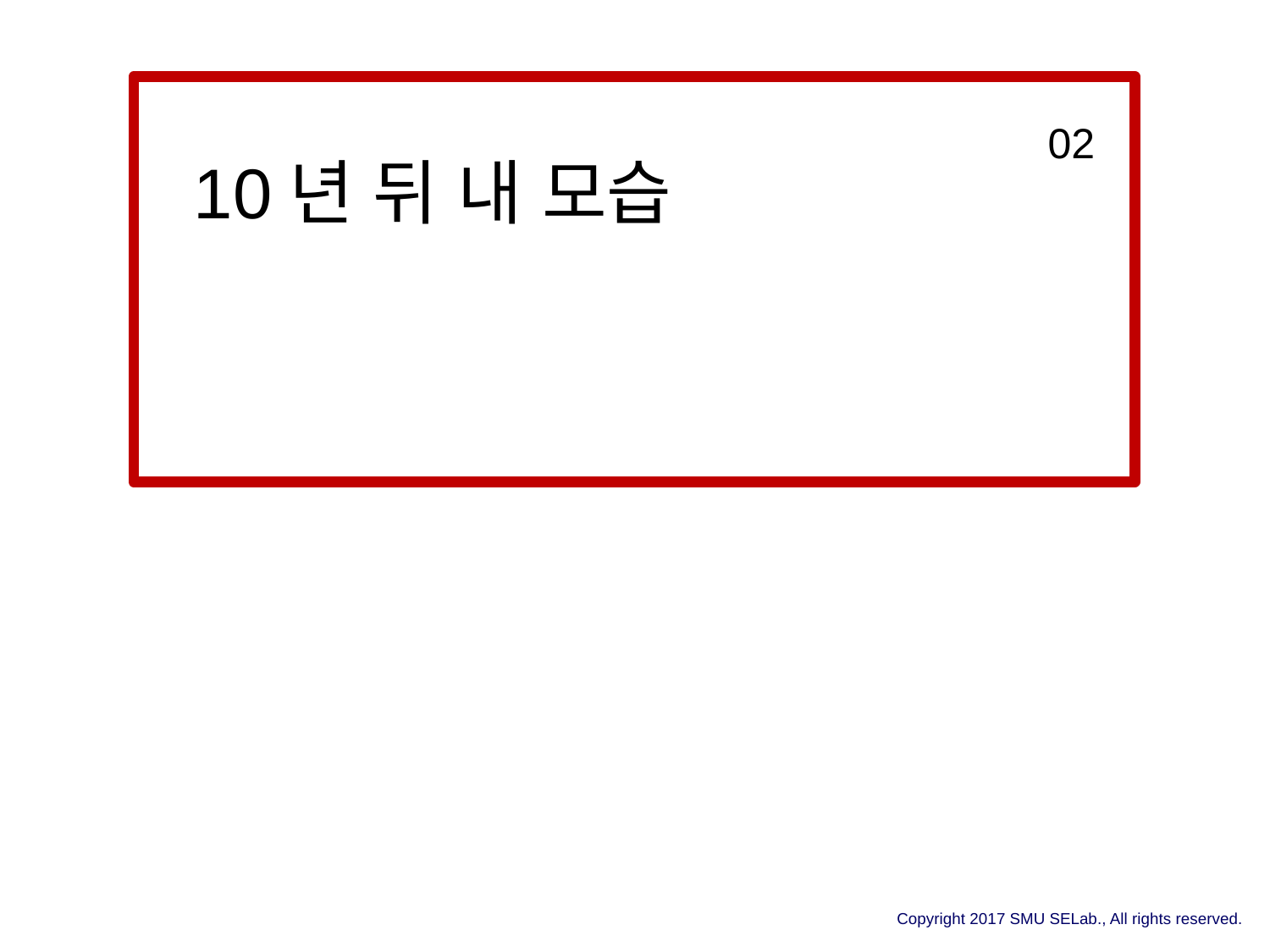

02
10년 뒤 내 모습
Copyright 2017 SMU SELab., All rights reserved.